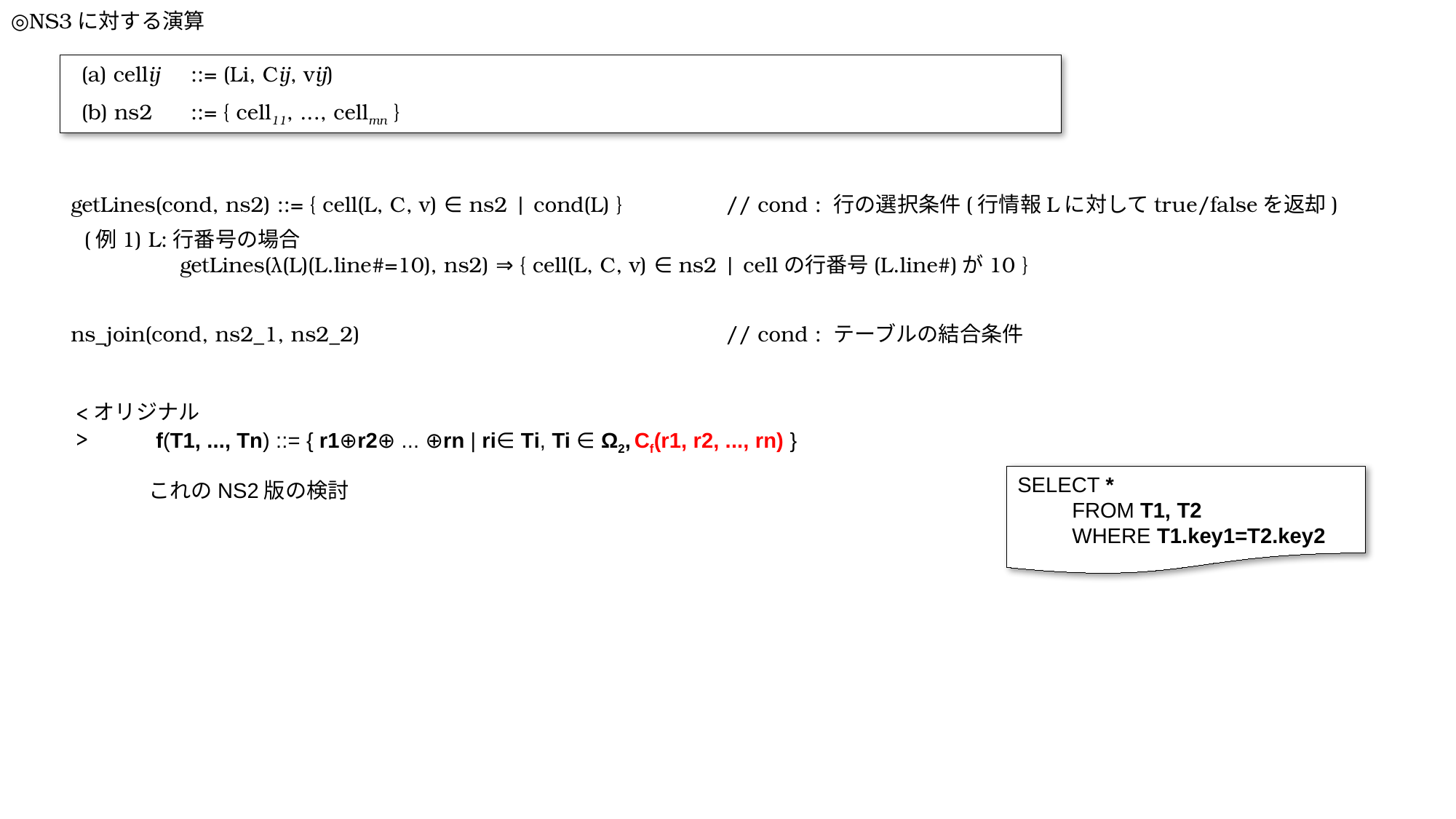

◎NS3に対する演算
(a) cellij 	::= (Li, Cij, vij)
(b) ns2	::= { cell11, ..., cellmn }
getLines(cond, ns2) ::= { cell(L, C, v) ∈ ns2 | cond(L) }	// cond : 行の選択条件(行情報Lに対してtrue/falseを返却)
  (例1) L:行番号の場合
	getLines(λ(L)(L.line#=10), ns2) ⇒ { cell(L, C, v) ∈ ns2 | cellの行番号(L.line#)が10 }

ns_join(cond, ns2_1, ns2_2)				// cond : テーブルの結合条件
<オリジナル>
f(T1, ..., Tn) ::= { r1⊕r2⊕ ... ⊕rn | ri∈ Ti, Ti ∈ Ω2, Cf(r1, r2, ..., rn) }
SELECT *
FROM T1, T2
WHERE T1.key1=T2.key2
これのNS2版の検討